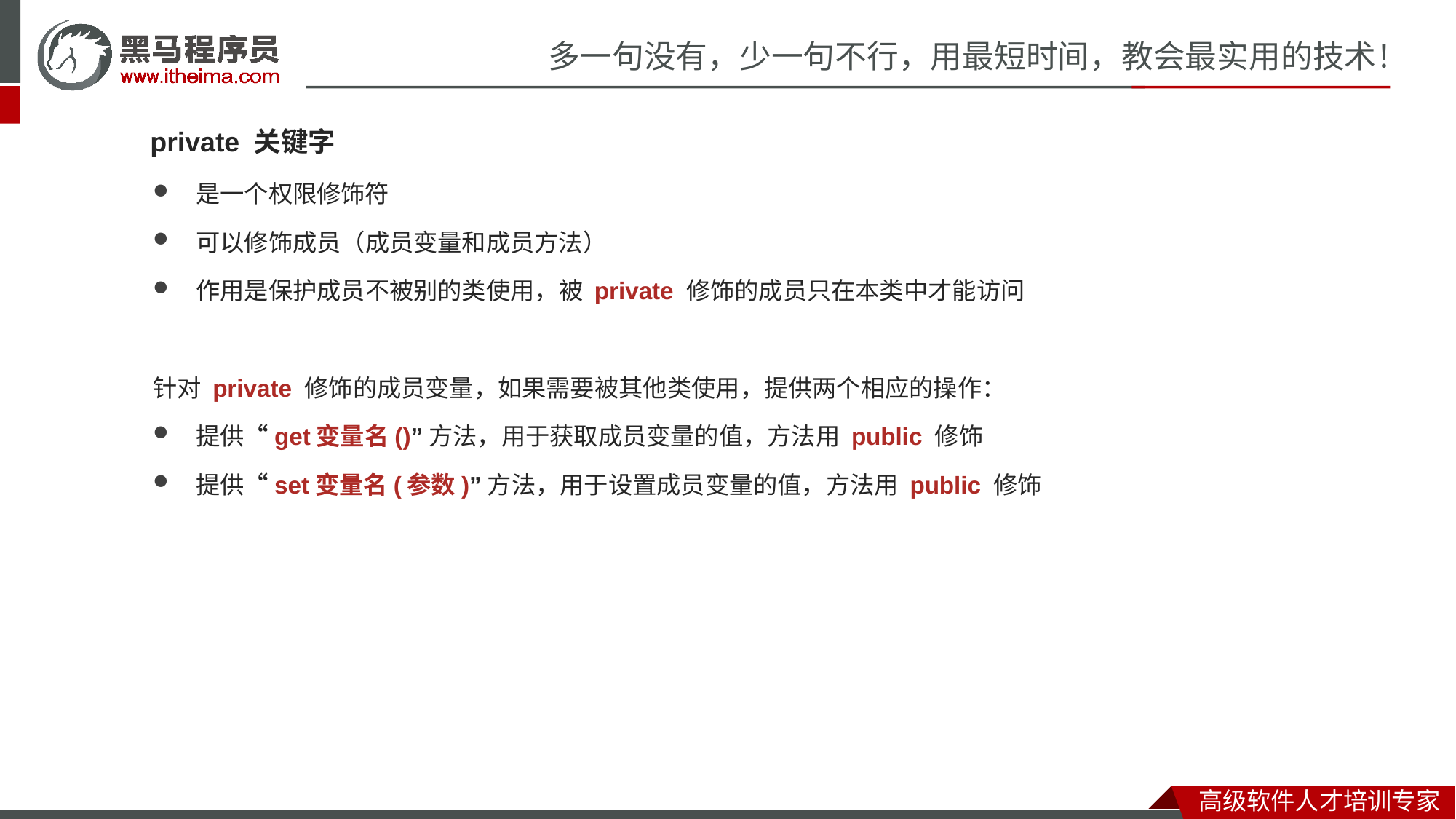

private 关键字
是一个权限修饰符
可以修饰成员（成员变量和成员方法）
作用是保护成员不被别的类使用，被 private 修饰的成员只在本类中才能访问

针对 private 修饰的成员变量，如果需要被其他类使用，提供两个相应的操作：
提供“get变量名()”方法，用于获取成员变量的值，方法用 public 修饰
提供“set变量名(参数)”方法，用于设置成员变量的值，方法用 public 修饰